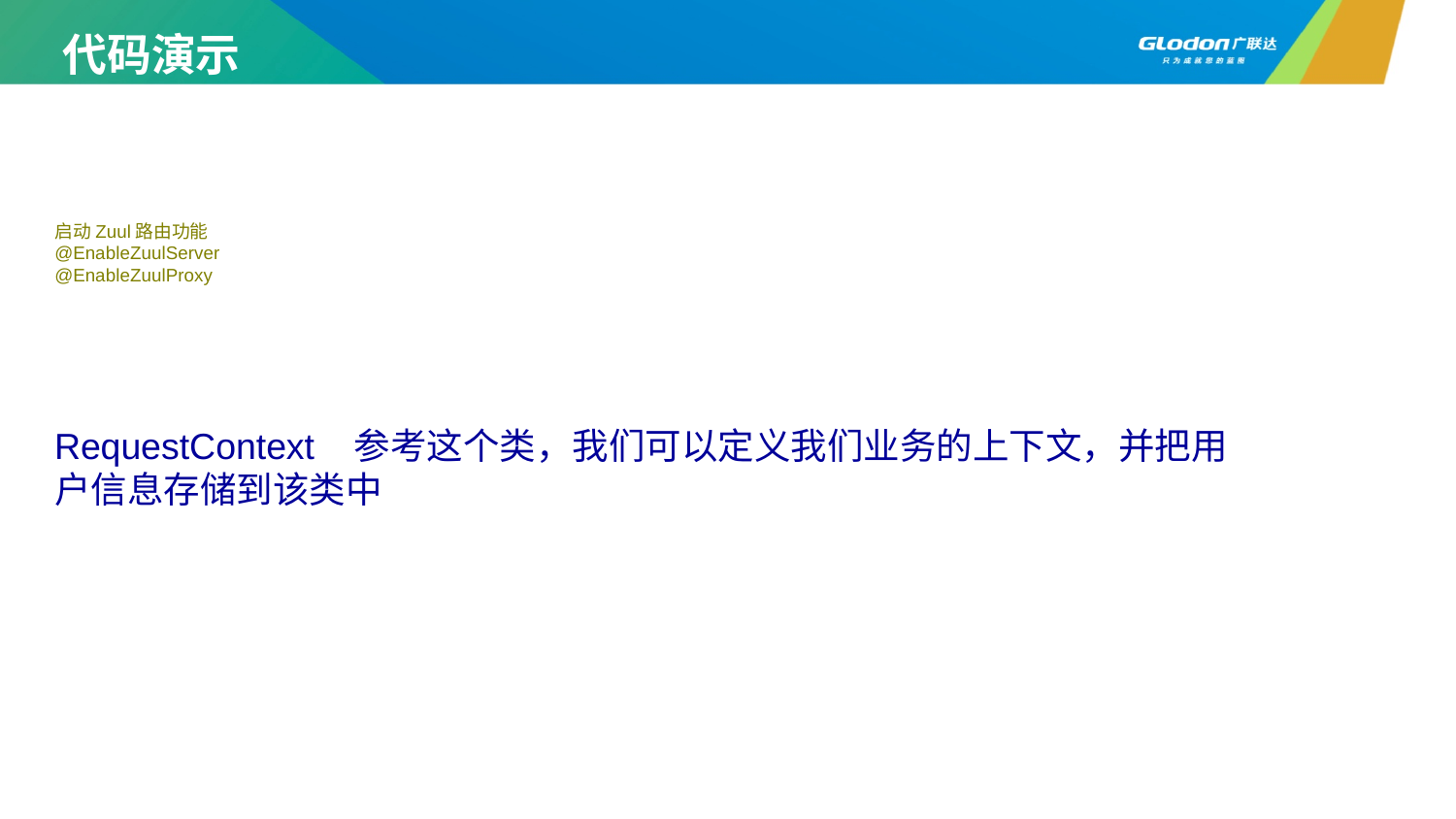

# 代码演示
启动Zuul路由功能
@EnableZuulServer
@EnableZuulProxy
RequestContext   参考这个类，我们可以定义我们业务的上下文，并把用户信息存储到该类中